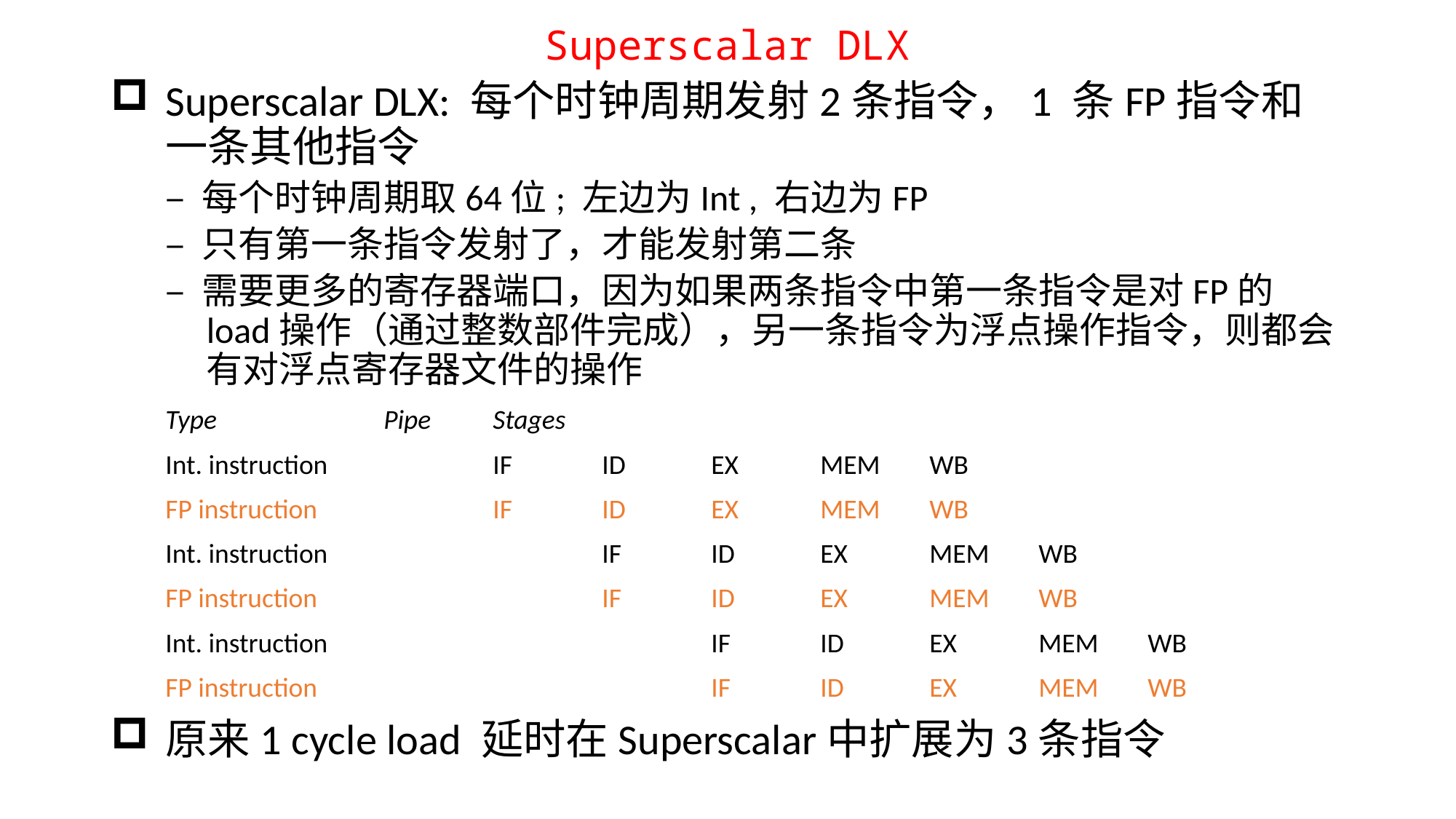

# Superscalar DLX
Superscalar DLX: 每个时钟周期发射2条指令，1 条FP指令和一条其他指令
– 每个时钟周期取64位; 左边为Int , 右边为FP
– 只有第一条指令发射了，才能发射第二条
– 需要更多的寄存器端口，因为如果两条指令中第一条指令是对FP的load操作（通过整数部件完成），另一条指令为浮点操作指令，则都会有对浮点寄存器文件的操作
	Type		Pipe	Stages
	Int. instruction		IF	ID	EX	MEM	WB
	FP instruction		IF	ID	EX	MEM	WB
	Int. instruction			IF	ID	EX	MEM	WB
	FP instruction			IF	ID	EX	MEM	WB
	Int. instruction				IF	ID	EX	MEM	WB
	FP instruction				IF	ID	EX	MEM	WB
原来1 cycle load 延时在Superscalar中扩展为3条指令